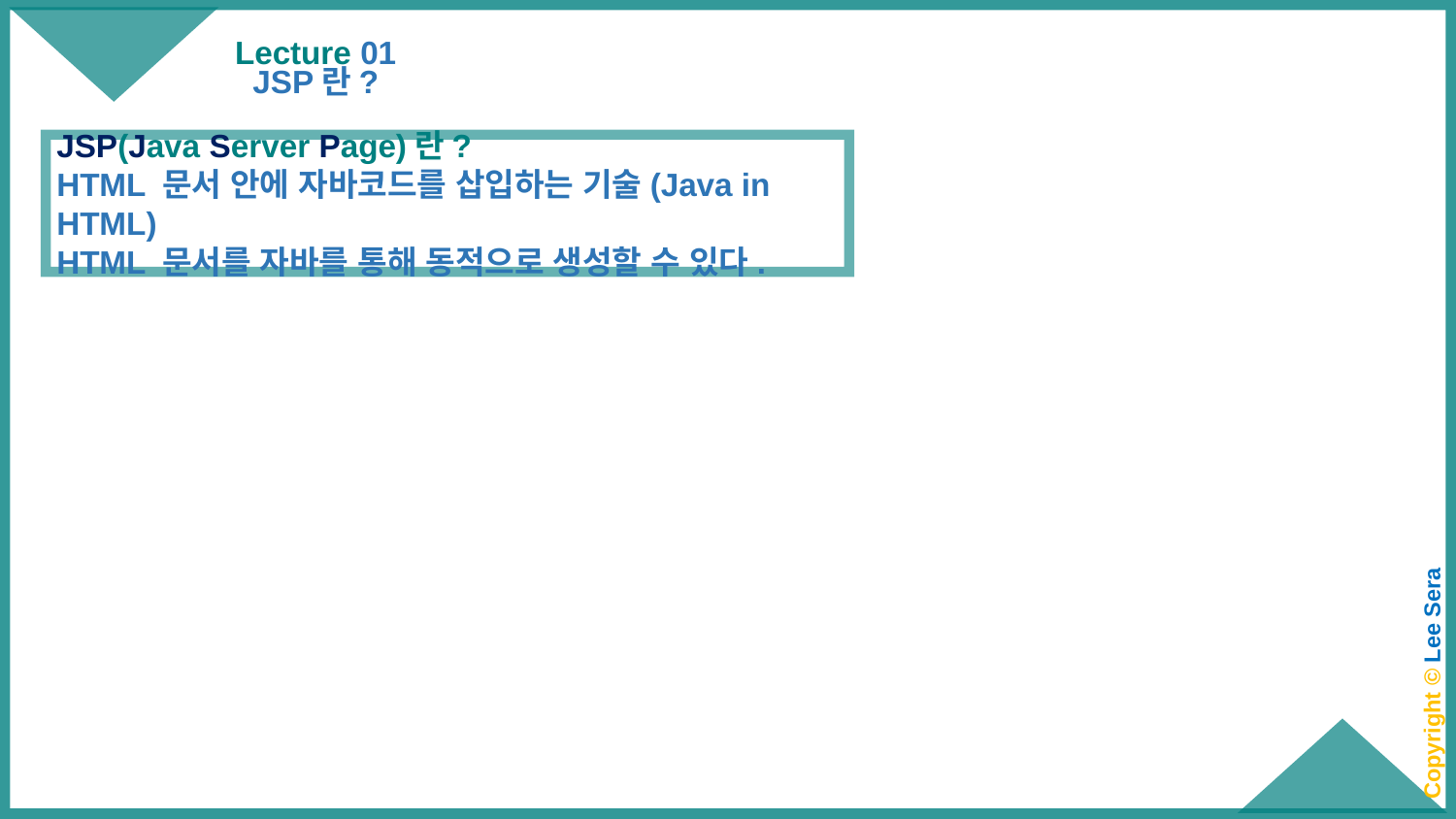

# Lecture 01
JSP란?
JSP(Java Server Page)란?
HTML 문서 안에 자바코드를 삽입하는 기술(Java in HTML)
HTML 문서를 자바를 통해 동적으로 생성할 수 있다.
Copyright © Lee Sera